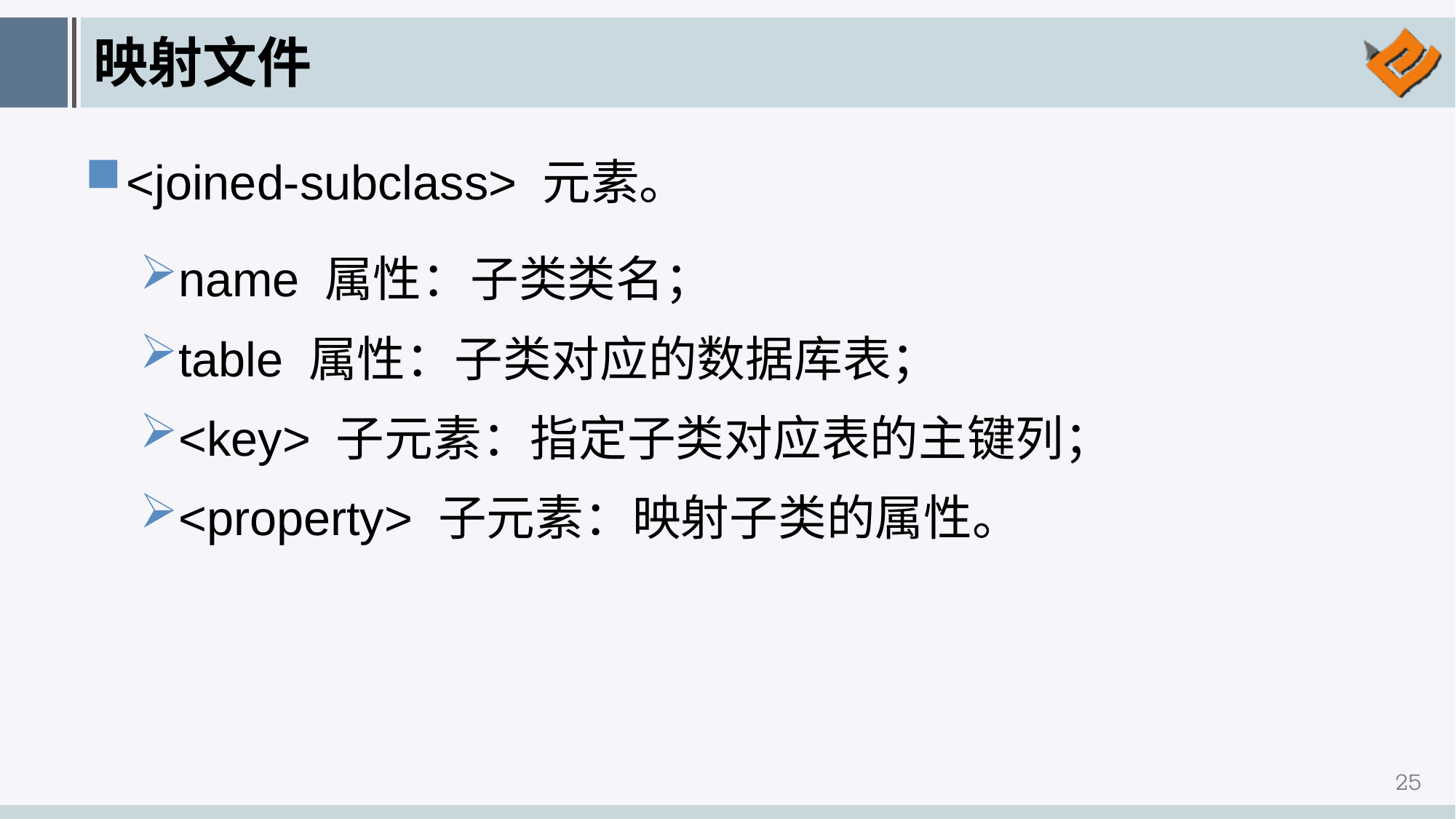

# 映射文件
<joined-subclass> 元素。
name 属性：子类类名；
table 属性：子类对应的数据库表；
<key> 子元素：指定子类对应表的主键列；
<property> 子元素：映射子类的属性。